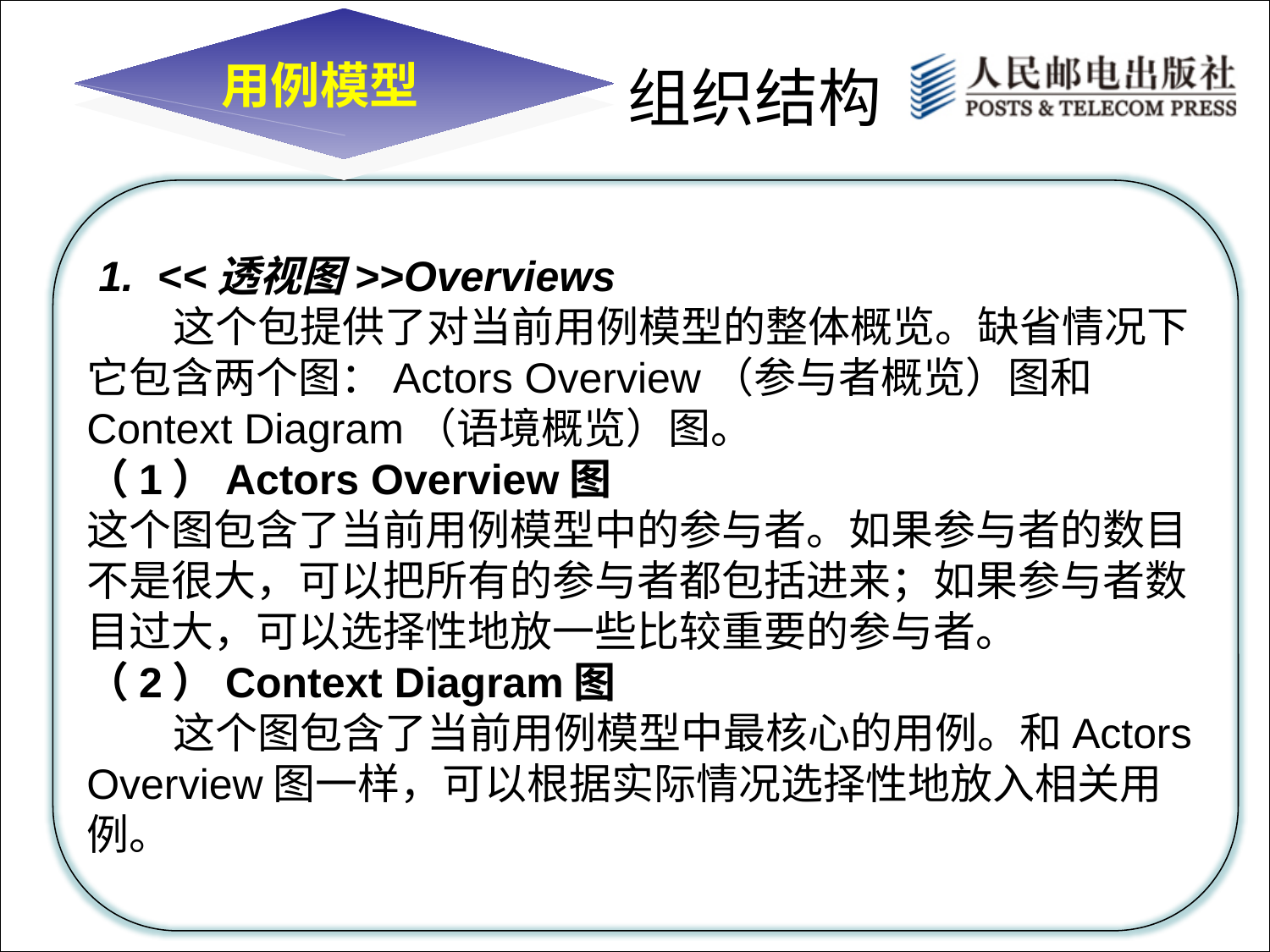

用例模型

组织结构

 1.  <<透视图>>Overviews
        这个包提供了对当前用例模型的整体概览。缺省情况下它包含两个图：Actors Overview（参与者概览）图和Context Diagram（语境概览）图。
（1）Actors Overview图
这个图包含了当前用例模型中的参与者。如果参与者的数目不是很大，可以把所有的参与者都包括进来；如果参与者数目过大，可以选择性地放一些比较重要的参与者。
（2）Context Diagram图
        这个图包含了当前用例模型中最核心的用例。和Actors Overview图一样，可以根据实际情况选择性地放入相关用例。